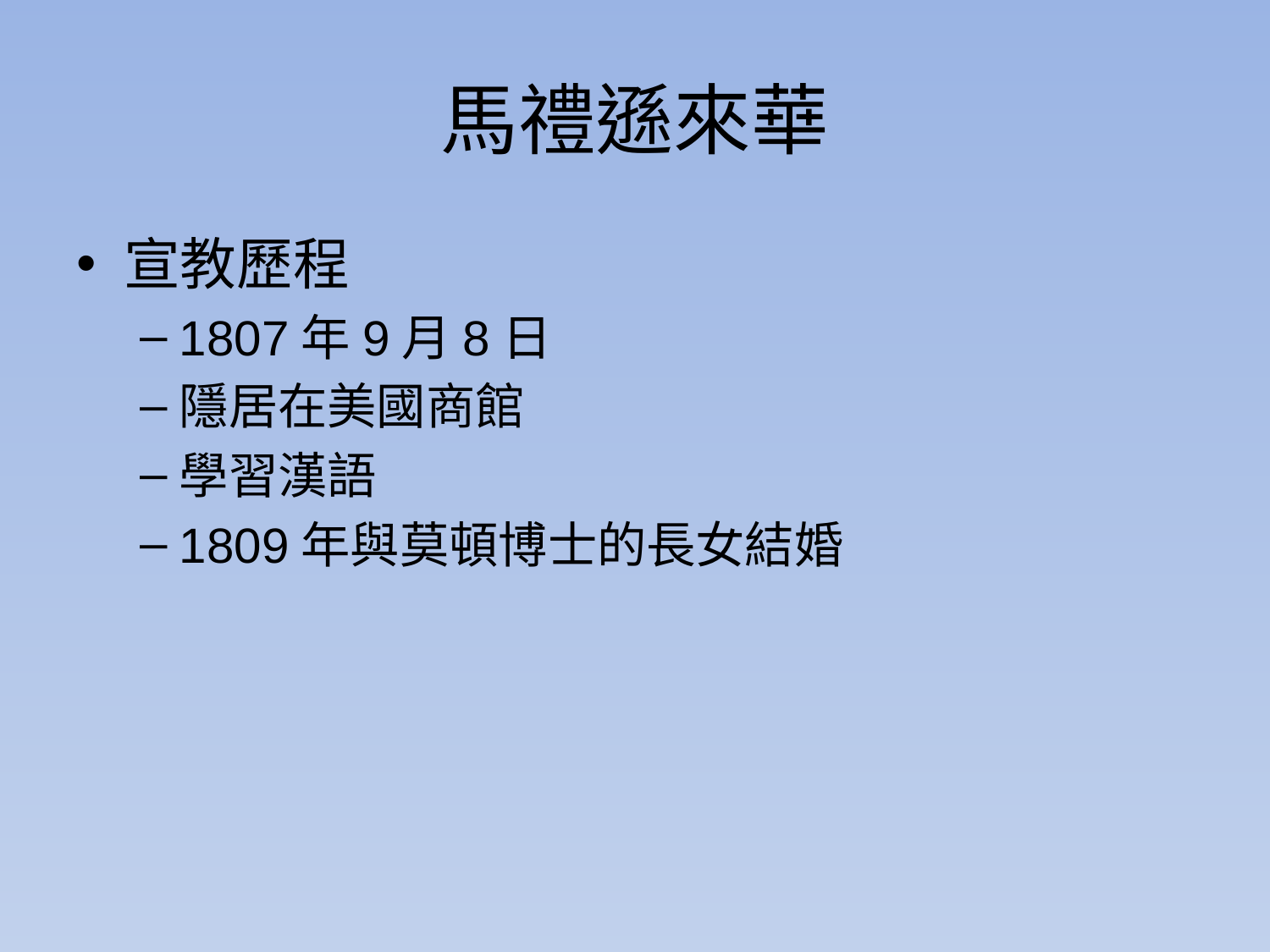

# 馬禮遜來華
宣教歷程
1807年9月8日
隱居在美國商館
學習漢語
1809年與莫頓博士的長女結婚